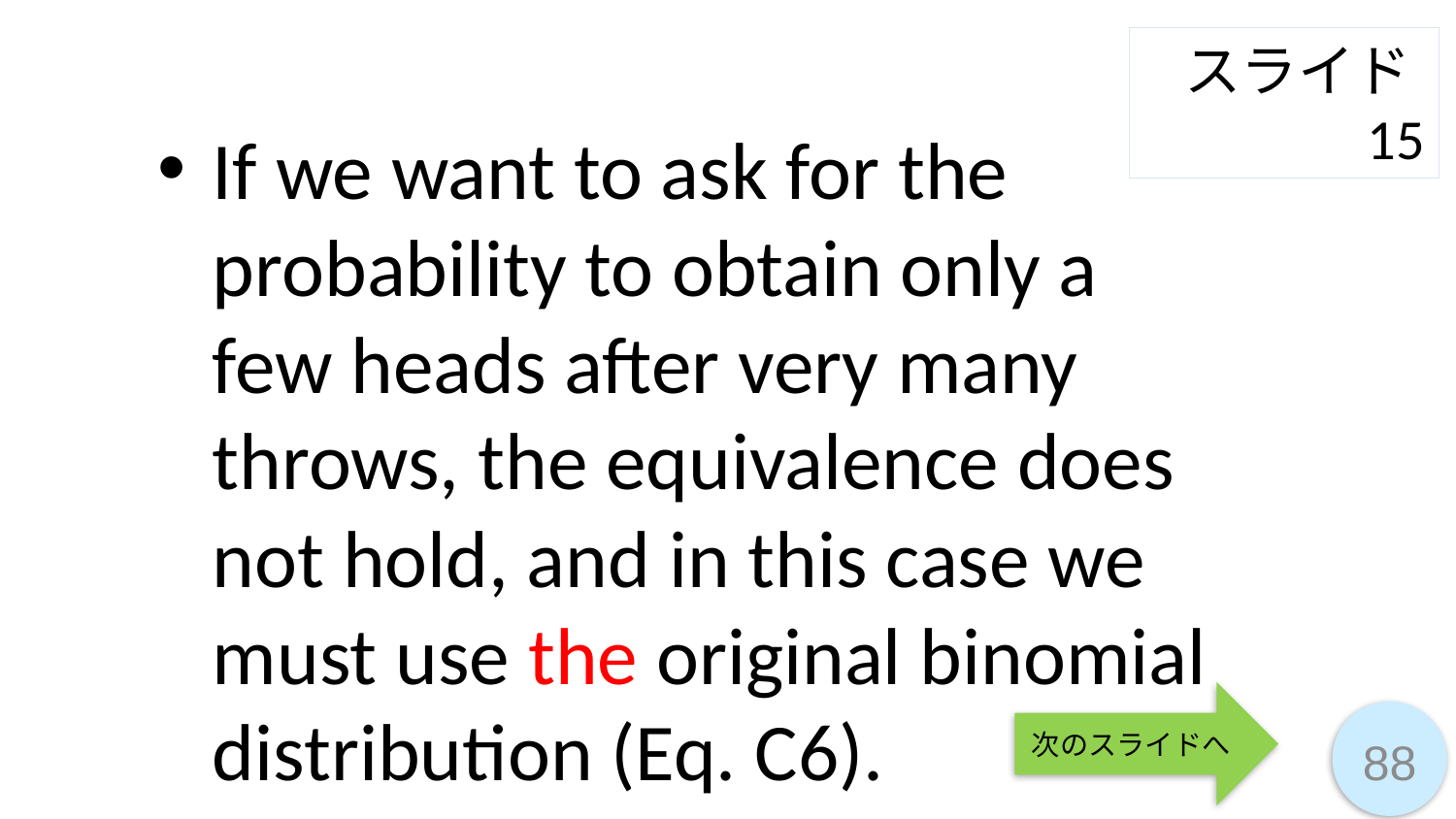

スライド15
If we want to ask for the probability to obtain only a few heads after very many throws, the equivalence does not hold, and in this case we must use the original binomial distribution (Eq. C6).
次のスライドへ
88